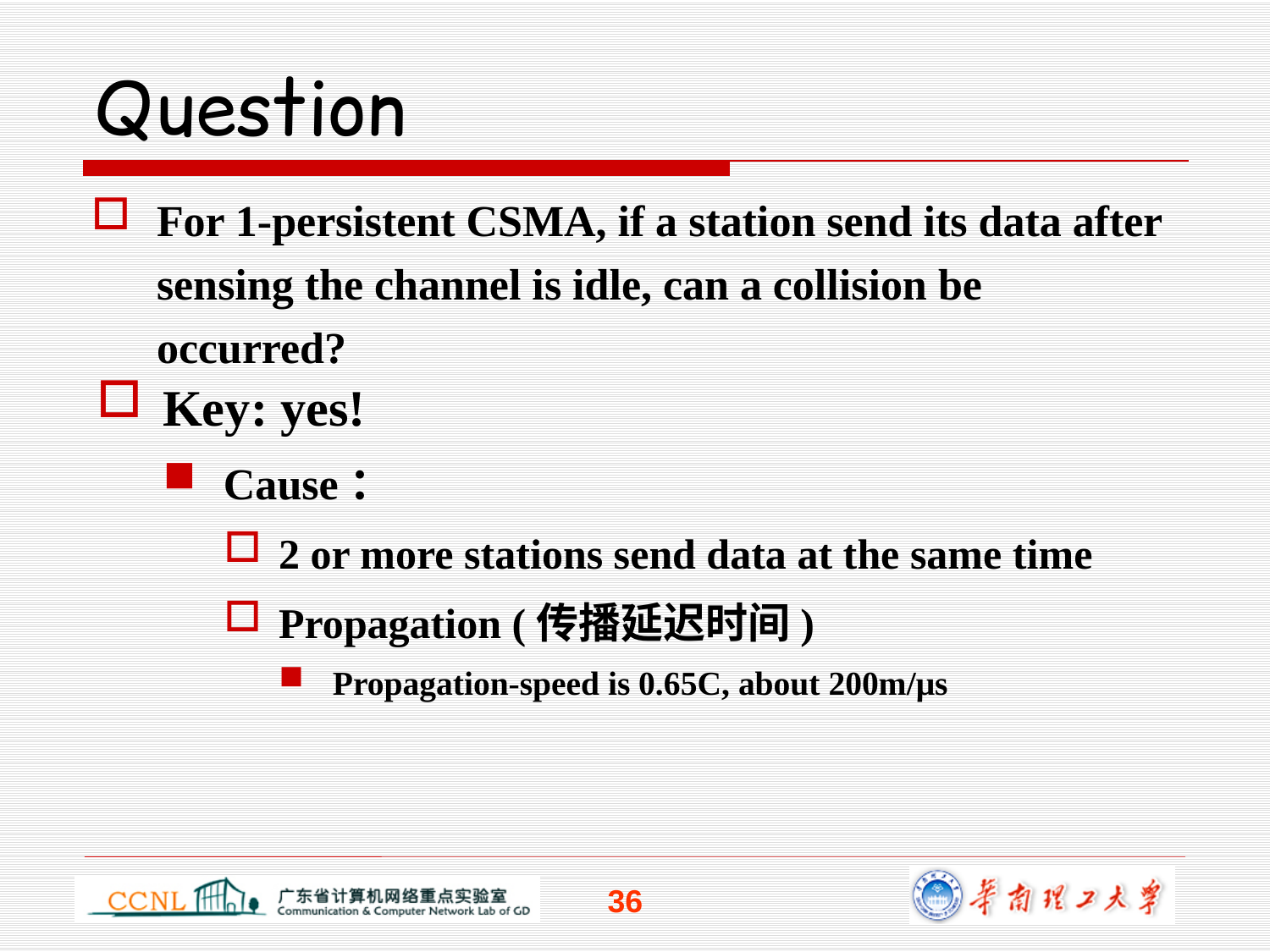

# Question
For 1-persistent CSMA, if a station send its data after sensing the channel is idle, can a collision be occurred?
Key: yes!
Cause：
2 or more stations send data at the same time
Propagation (传播延迟时间)
Propagation-speed is 0.65C, about 200m/μs